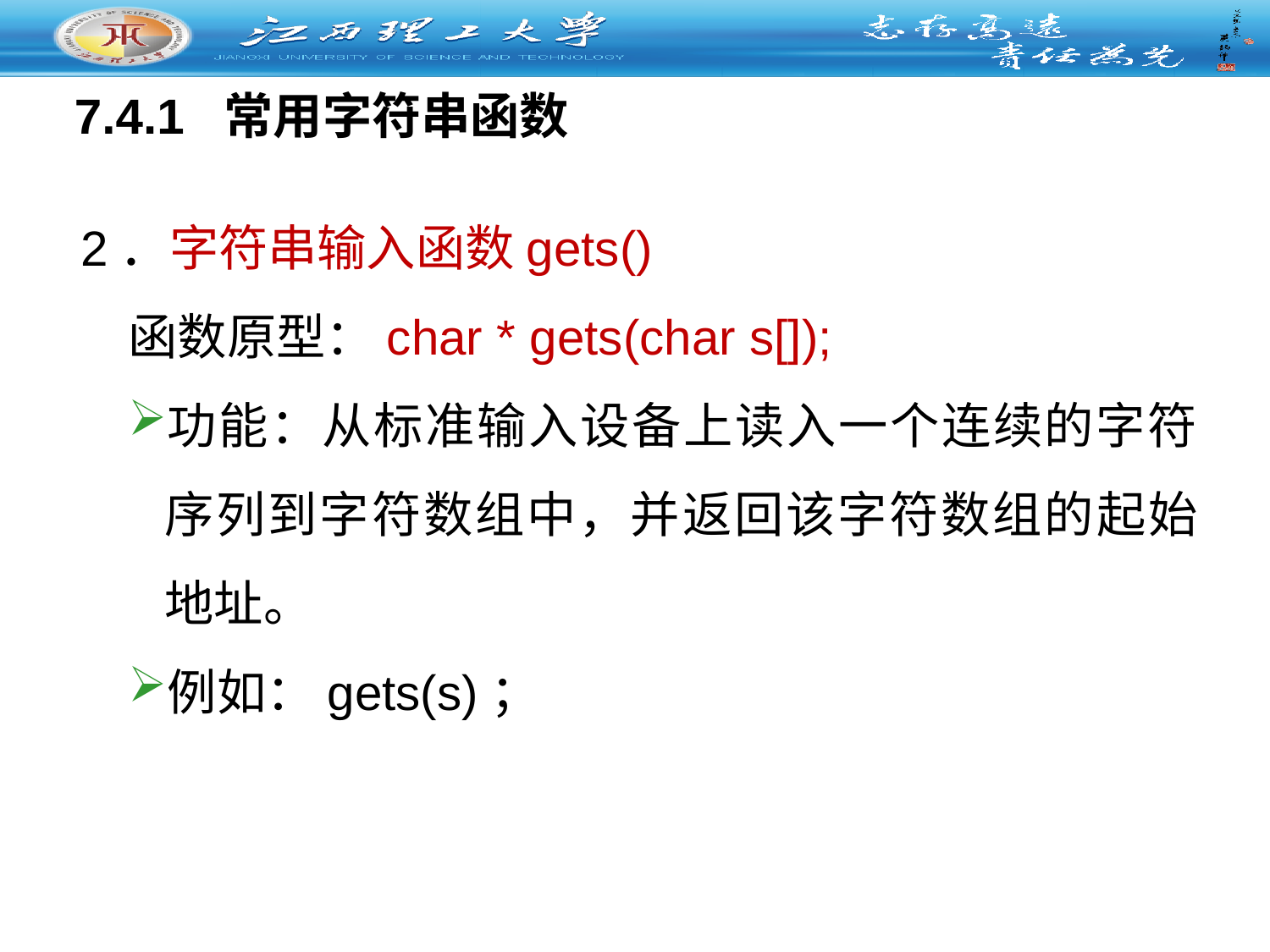

# 7.4.1  常用字符串函数
2．字符串输入函数gets()
函数原型：char * gets(char s[]);
功能：从标准输入设备上读入一个连续的字符序列到字符数组中，并返回该字符数组的起始地址。
例如：gets(s)；